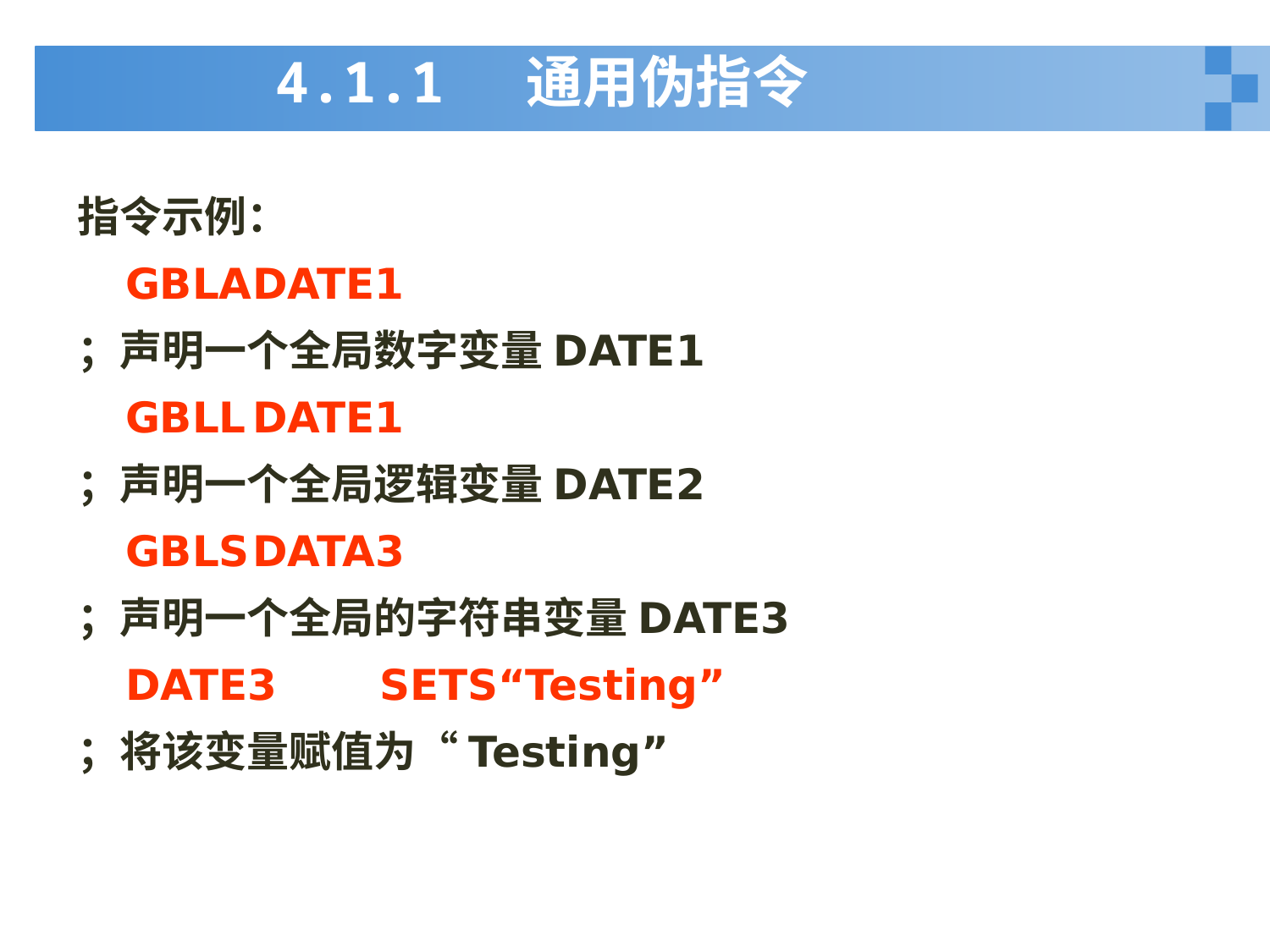

# 4.1.1  通用伪指令
指令示例：
	GBLA	DATE1
；声明一个全局数字变量DATE1
	GBLL	DATE1
；声明一个全局逻辑变量DATE2
	GBLS	DATA3
；声明一个全局的字符串变量DATE3
	DATE3	SETS“Testing”
；将该变量赋值为“Testing”